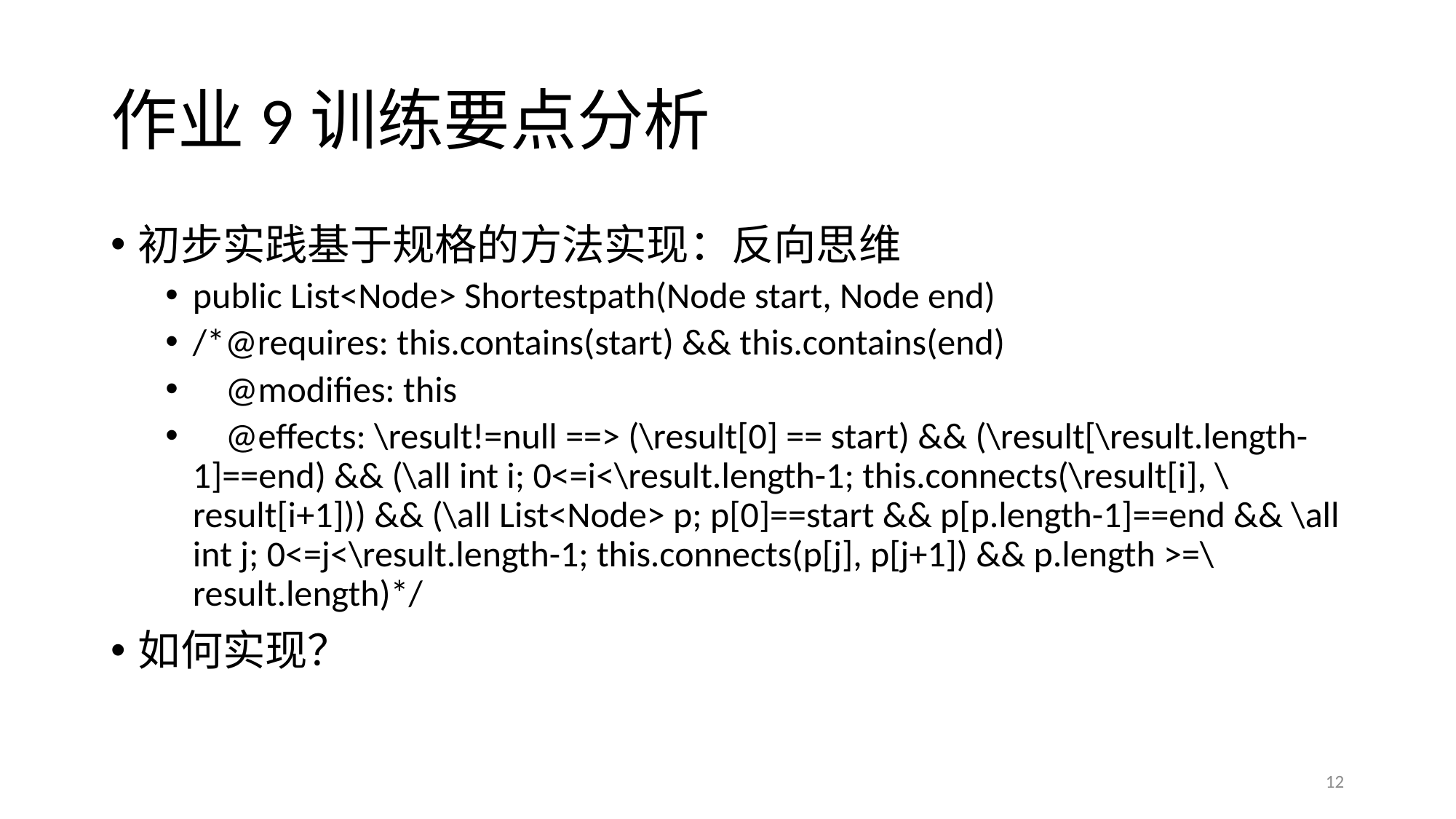

# 作业9训练要点分析
初步实践基于规格的方法实现：反向思维
public List<Node> Shortestpath(Node start, Node end)
/*@requires: this.contains(start) && this.contains(end)
    @modifies: this
    @effects: \result!=null ==> (\result[0] == start) && (\result[\result.length-1]==end) && (\all int i; 0<=i<\result.length-1; this.connects(\result[i], \result[i+1])) && (\all List<Node> p; p[0]==start && p[p.length-1]==end && \all int j; 0<=j<\result.length-1; this.connects(p[j], p[j+1]) && p.length >=\result.length)*/
如何实现？
12